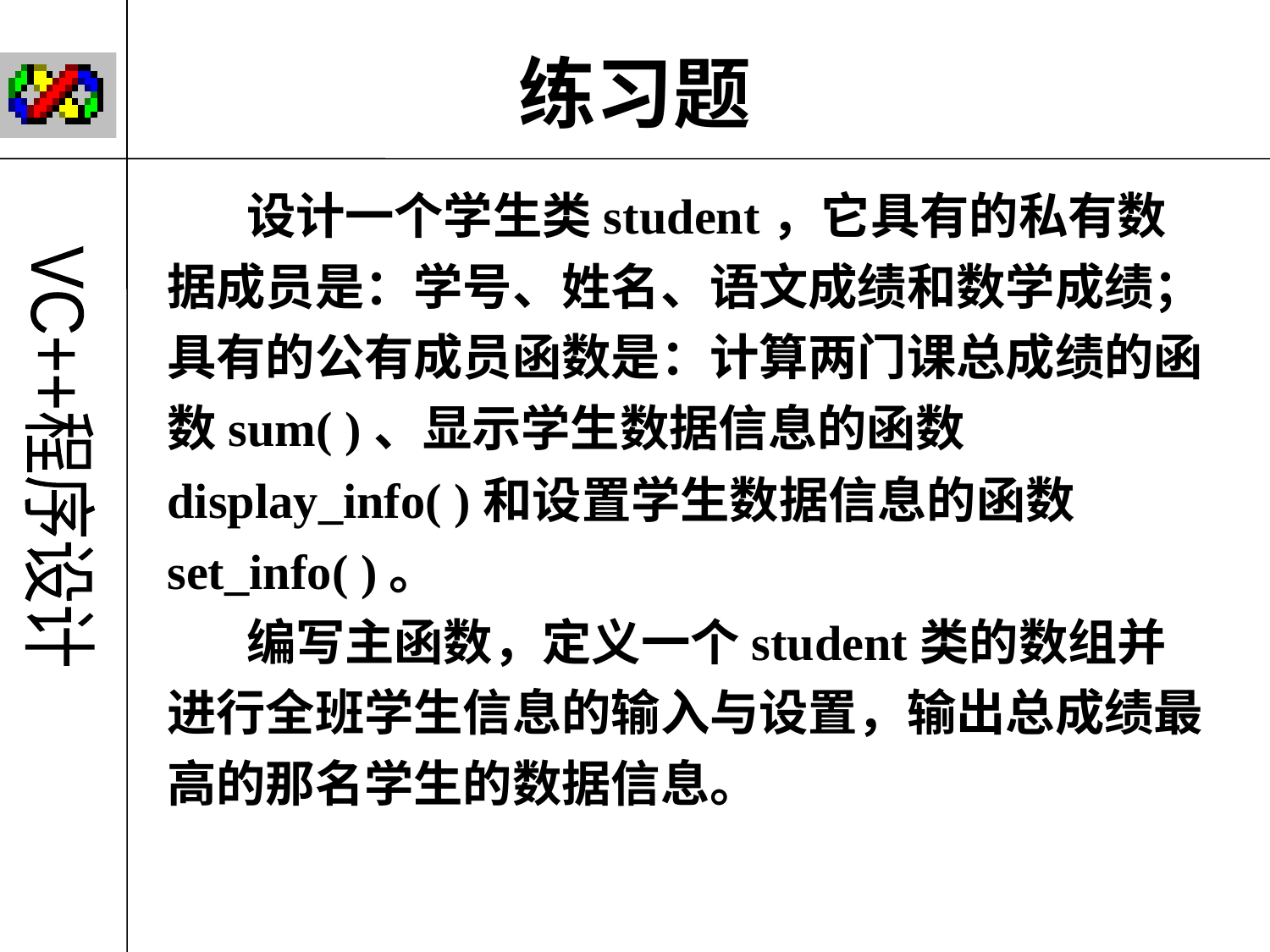

练习题
      设计一个学生类student，它具有的私有数据成员是：学号、姓名、语文成绩和数学成绩；具有的公有成员函数是：计算两门课总成绩的函数sum( )、显示学生数据信息的函数display_info( )和设置学生数据信息的函数set_info( )。
      编写主函数，定义一个student类的数组并进行全班学生信息的输入与设置，输出总成绩最高的那名学生的数据信息。